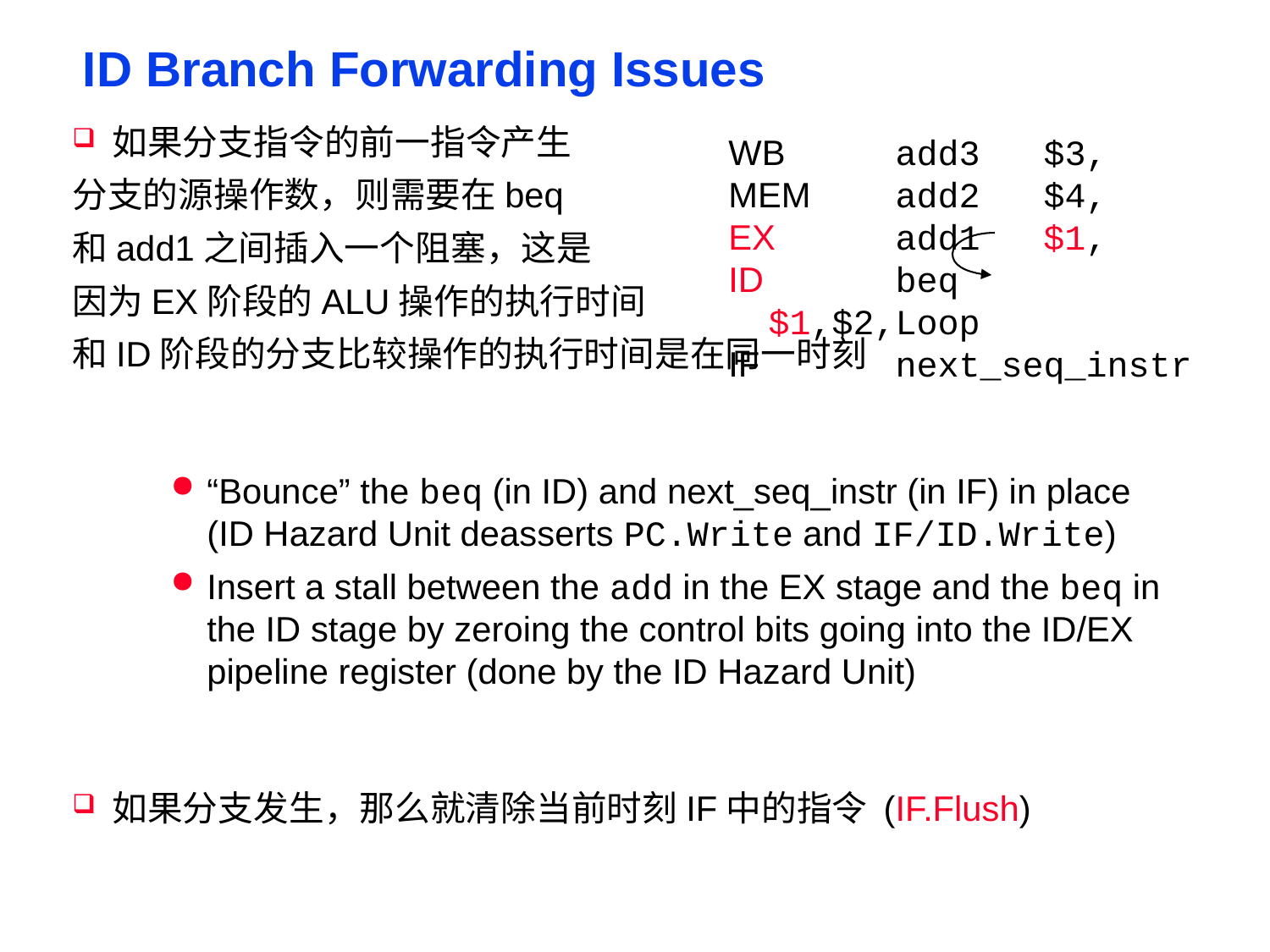

# ID Branch Forwarding Issues
如果分支指令的前一指令产生
分支的源操作数，则需要在beq
和add1之间插入一个阻塞，这是
因为EX阶段的ALU操作的执行时间
和ID阶段的分支比较操作的执行时间是在同一时刻
WB	add3   $3,
MEM	add2   $4,
EX	add1   $1,
ID		beq    $1,$2,Loop
IF		next_seq_instr

“Bounce” the beq (in ID) and next_seq_instr (in IF) in place (ID Hazard Unit deasserts PC.Write and IF/ID.Write)
Insert a stall between the add in the EX stage and the beq in the ID stage by zeroing the control bits going into the ID/EX pipeline register (done by the ID Hazard Unit)
如果分支发生，那么就清除当前时刻IF中的指令 (IF.Flush)